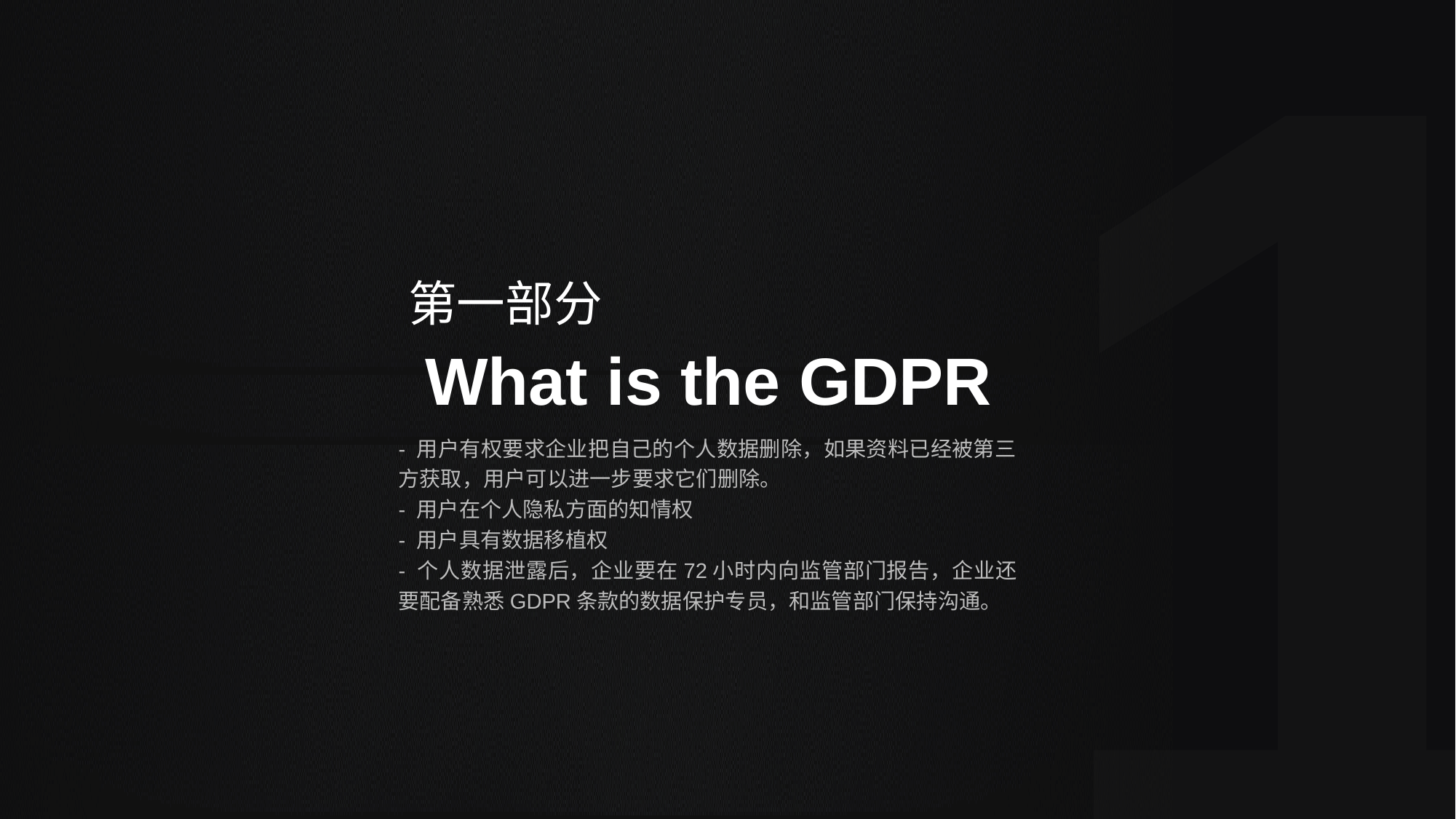

1
第一部分
What is the GDPR
- 用户有权要求企业把自己的个人数据删除，如果资料已经被第三方获取，用户可以进一步要求它们删除。
- 用户在个人隐私方面的知情权
- 用户具有数据移植权
- 个人数据泄露后，企业要在72小时内向监管部门报告，企业还要配备熟悉GDPR条款的数据保护专员，和监管部门保持沟通。